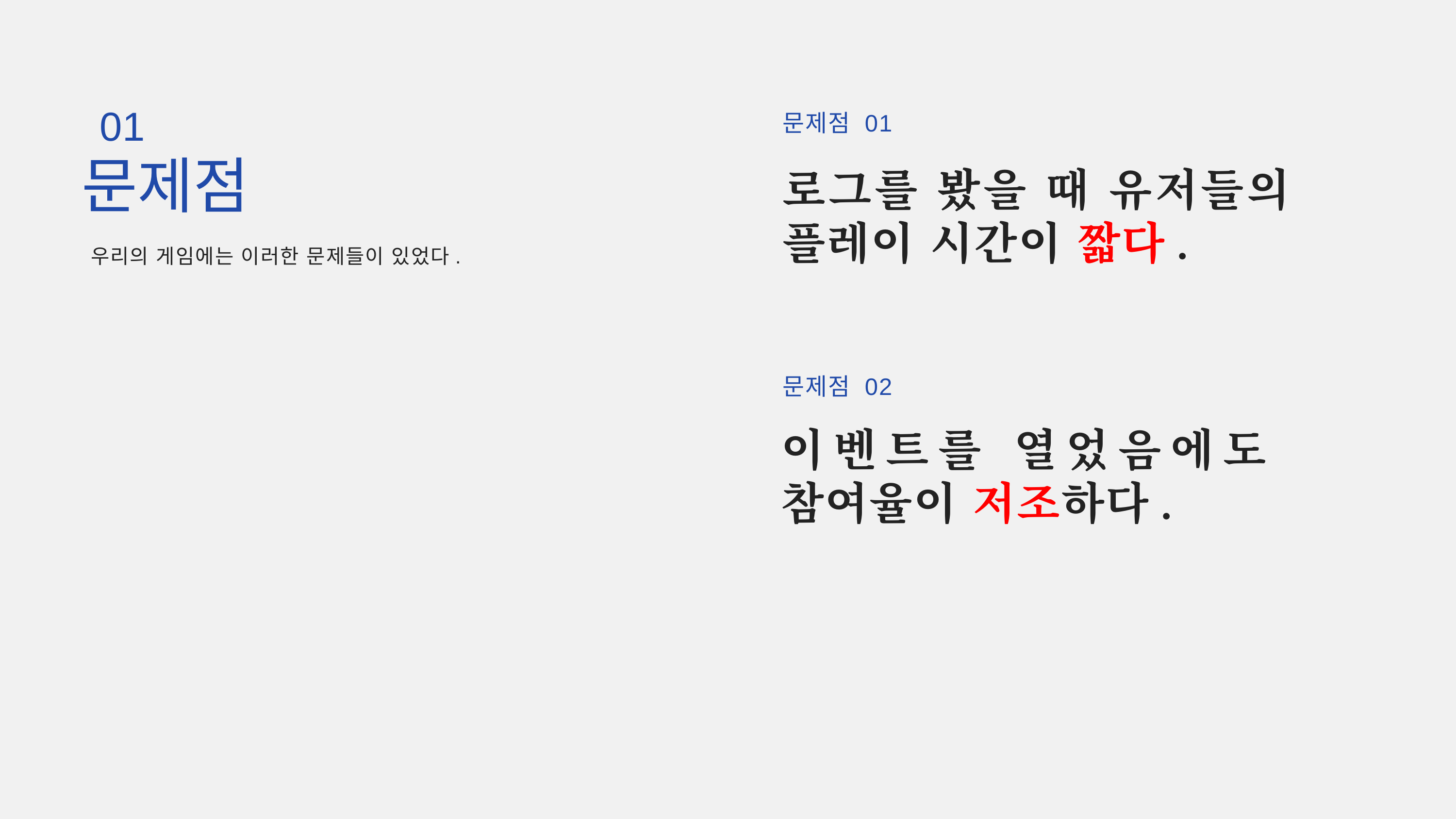

01
문제점 01
문제점
로그를 봤을 때 유저들의 플레이 시간이 짧다.
우리의 게임에는 이러한 문제들이 있었다.
문제점 02
이벤트를 열었음에도 참여율이 저조하다.